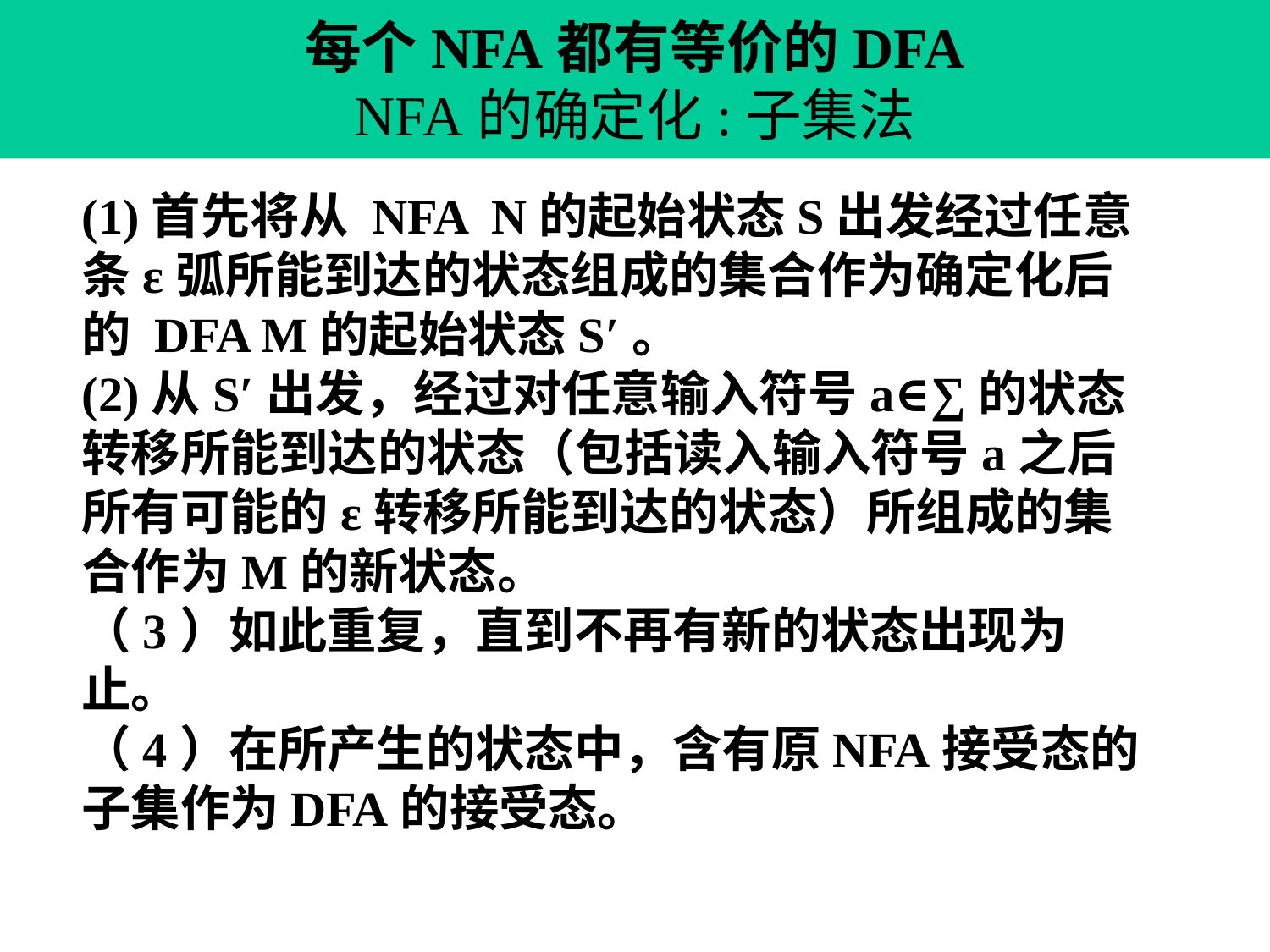

# 每个NFA都有等价的DFA NFA的确定化:子集法
(1)首先将从 NFA  N的起始状态S出发经过任意条ε弧所能到达的状态组成的集合作为确定化后的 DFA M的起始状态S′。
(2)从S′出发，经过对任意输入符号a∈∑的状态转移所能到达的状态（包括读入输入符号a之后所有可能的ε转移所能到达的状态）所组成的集合作为M的新状态。
（3）如此重复，直到不再有新的状态出现为止。
（4）在所产生的状态中，含有原NFA接受态的子集作为DFA的接受态。